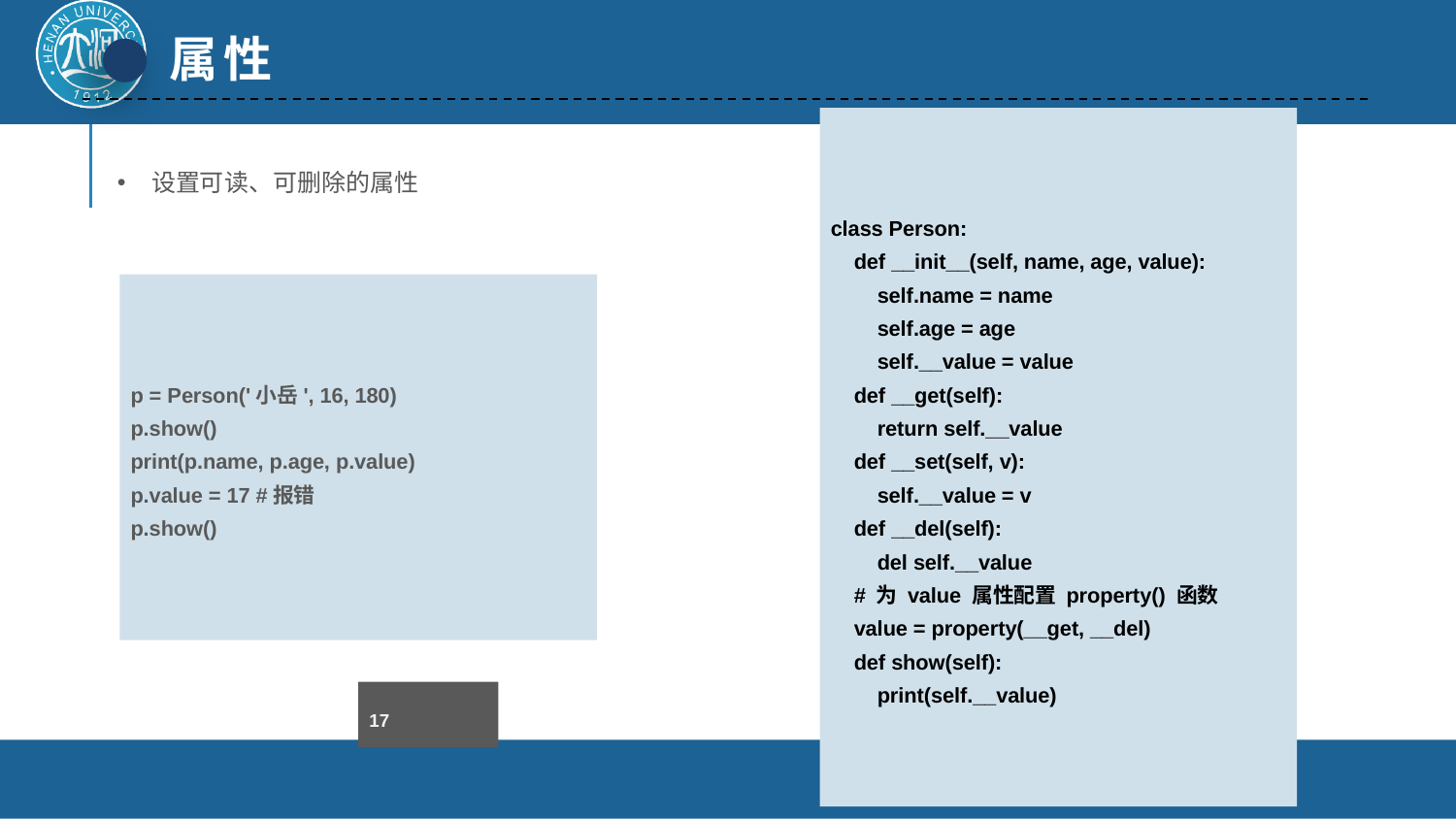

属性

class Person:
    def __init__(self, name, age, value):
        self.name = name
        self.age = age
        self.__value = value
    def __get(self):
        return self.__value
    def __set(self, v):
        self.__value = v
    def __del(self):
        del self.__value
    # 为 value 属性配置 property() 函数
    value = property(__get, __del)
    def show(self):
        print(self.__value)
设置可读、可删除的属性
p = Person('小岳', 16, 180)
p.show()
print(p.name, p.age, p.value)
p.value = 17 #报错
p.show()
17